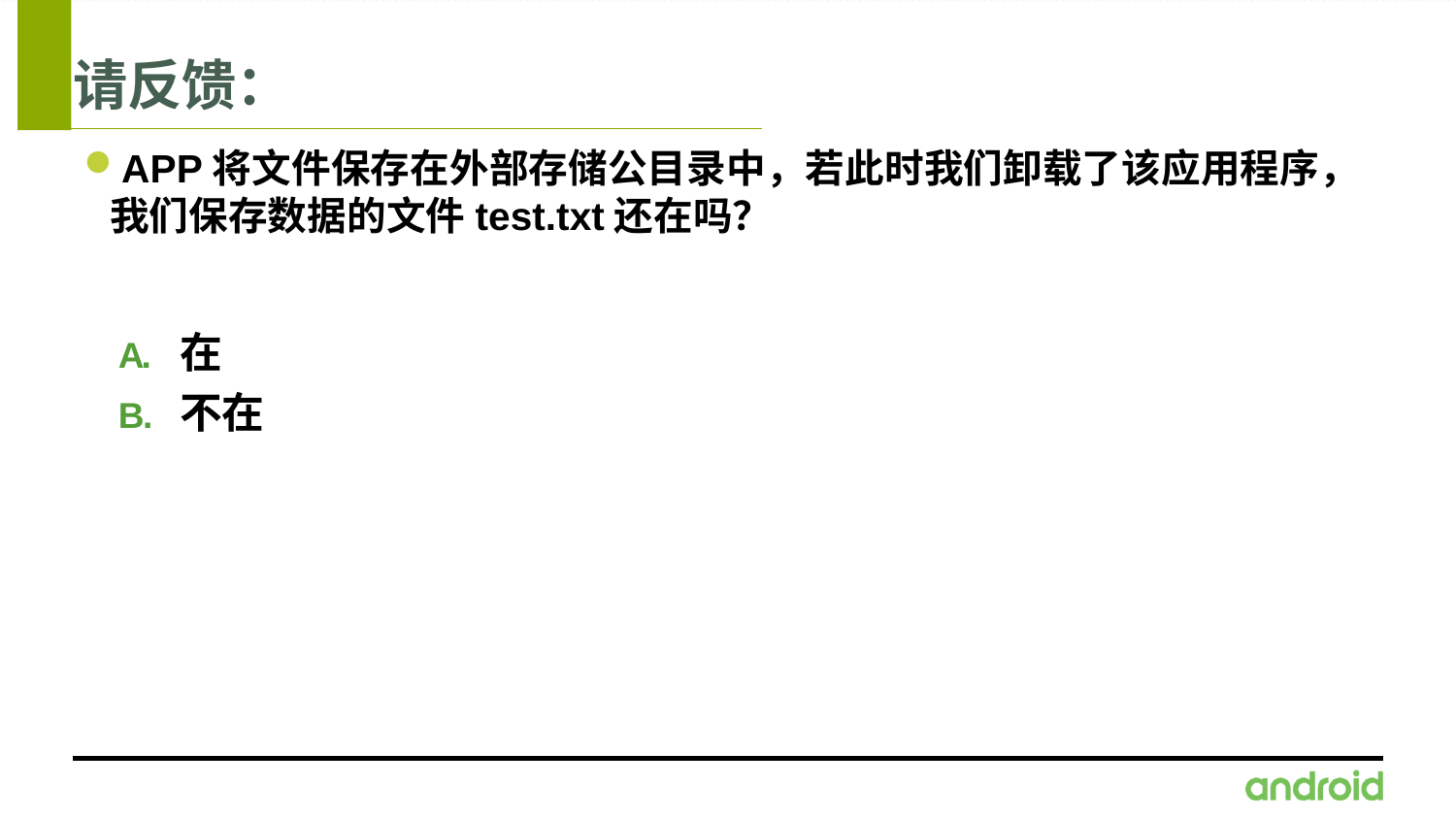

# 请反馈：
APP将文件保存在外部存储公目录中，若此时我们卸载了该应用程序，我们保存数据的文件test.txt还在吗？

在
不在